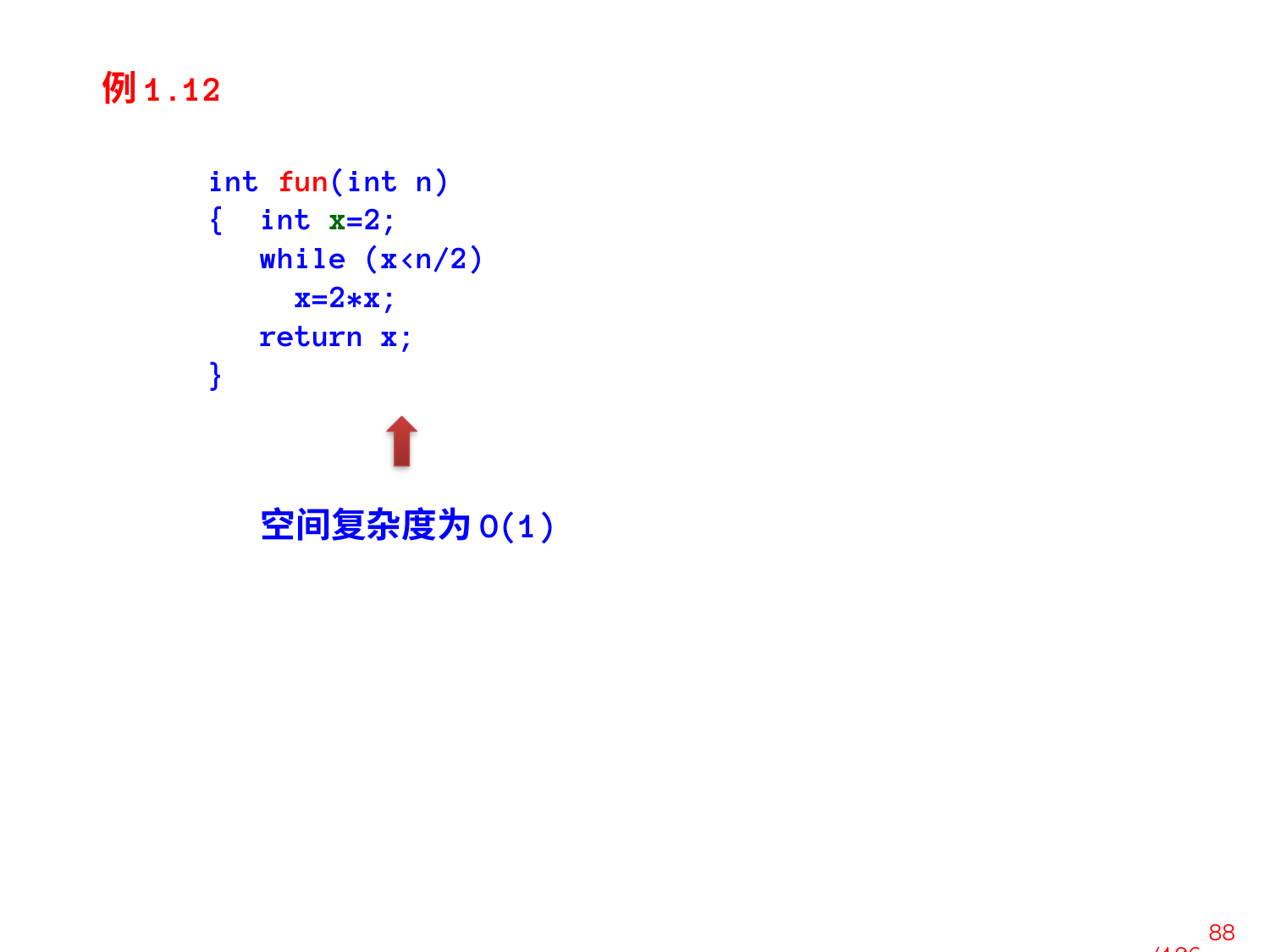

例1.12
int fun(int n)
{  int x=2;
   while (x<n/2)
     x=2*x;
   return x;
}

空间复杂度为O(1)
                 88/106